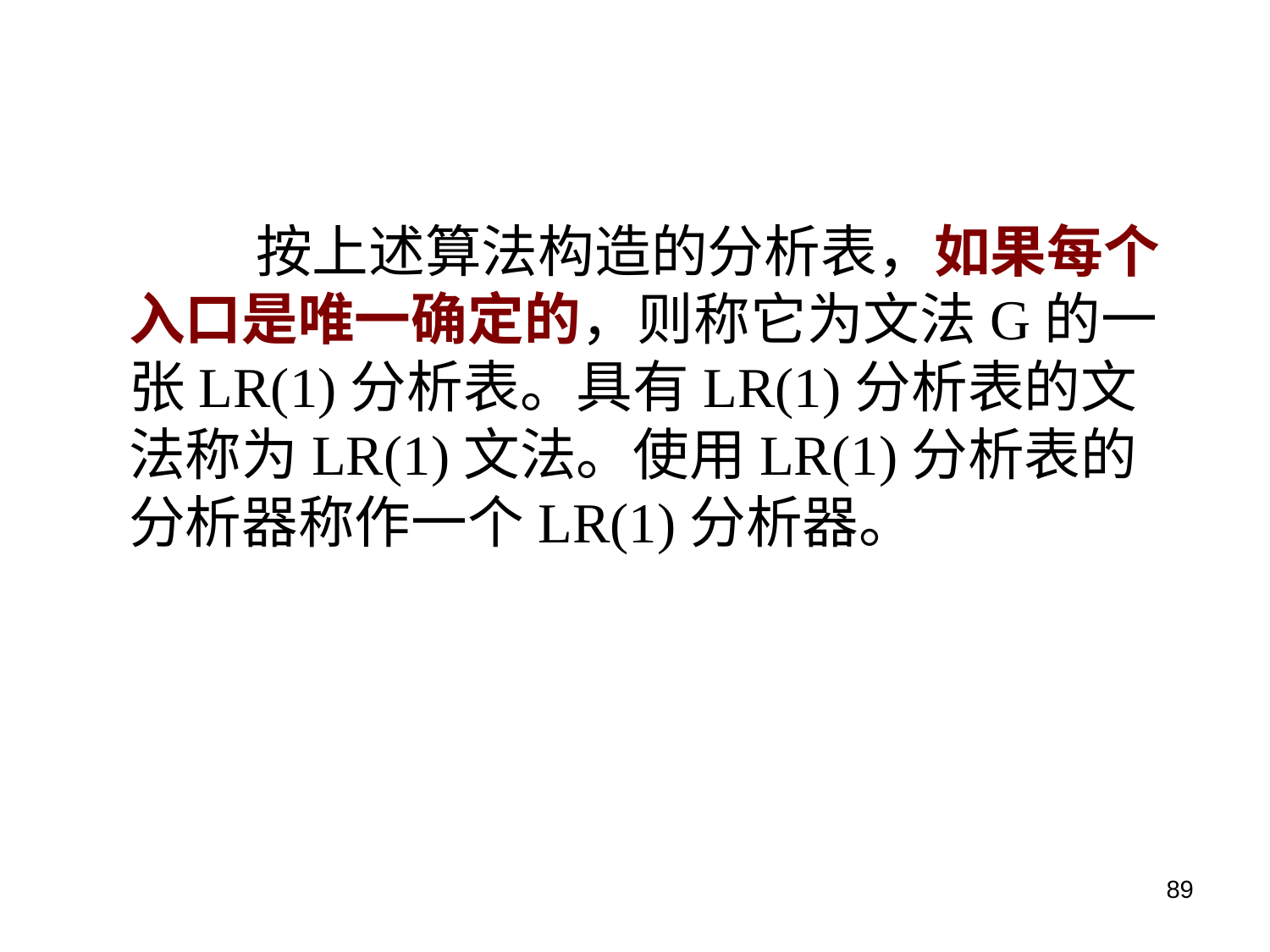

按上述算法构造的分析表，如果每个入口是唯一确定的，则称它为文法G的一张LR(1)分析表。具有LR(1)分析表的文法称为LR(1)文法。使用LR(1)分析表的分析器称作一个LR(1)分析器。

89